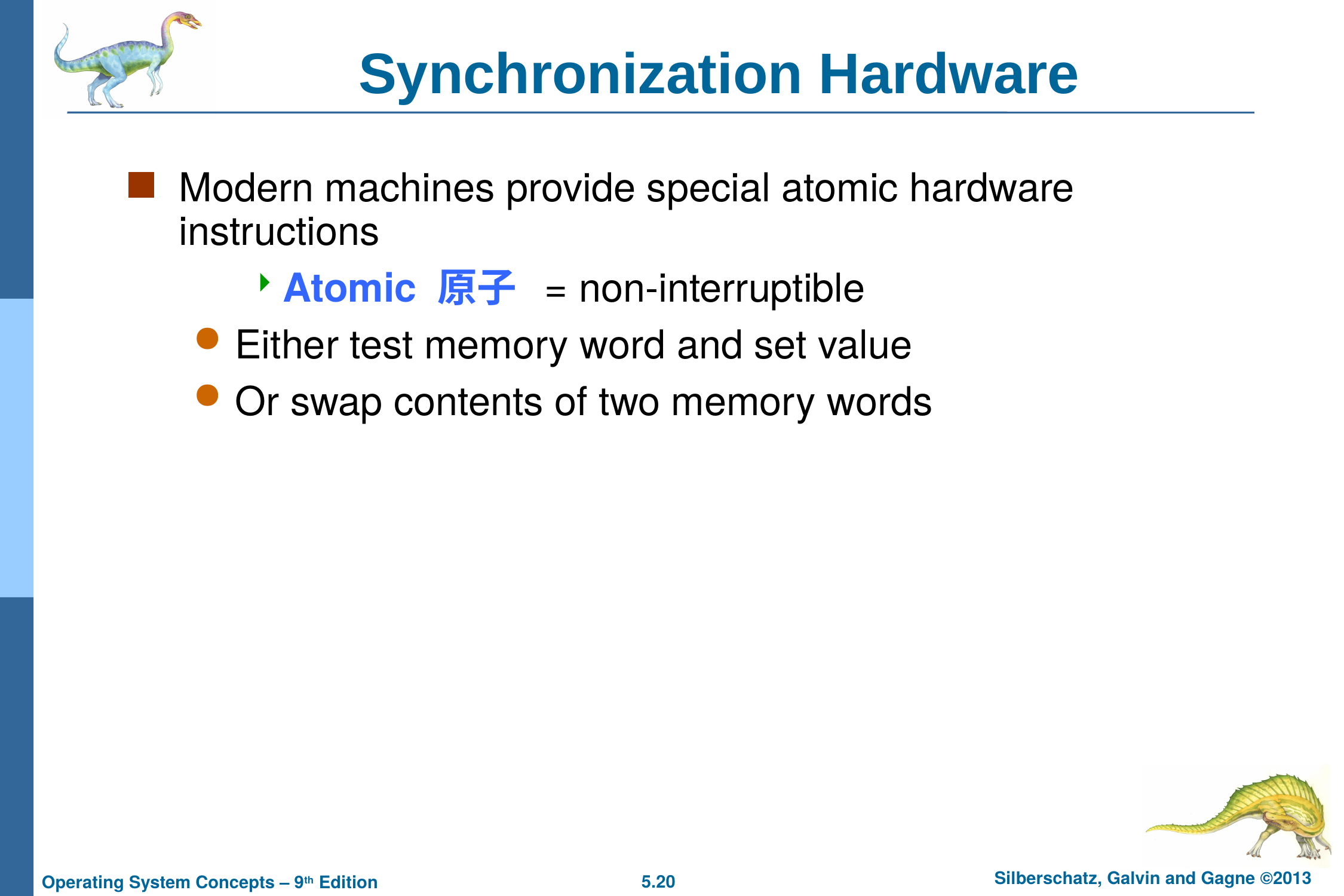

# Synchronization Hardware
Modern machines provide special atomic hardware instructions
Atomic 原子  = non-interruptible
Either test memory word and set value
Or swap contents of two memory words